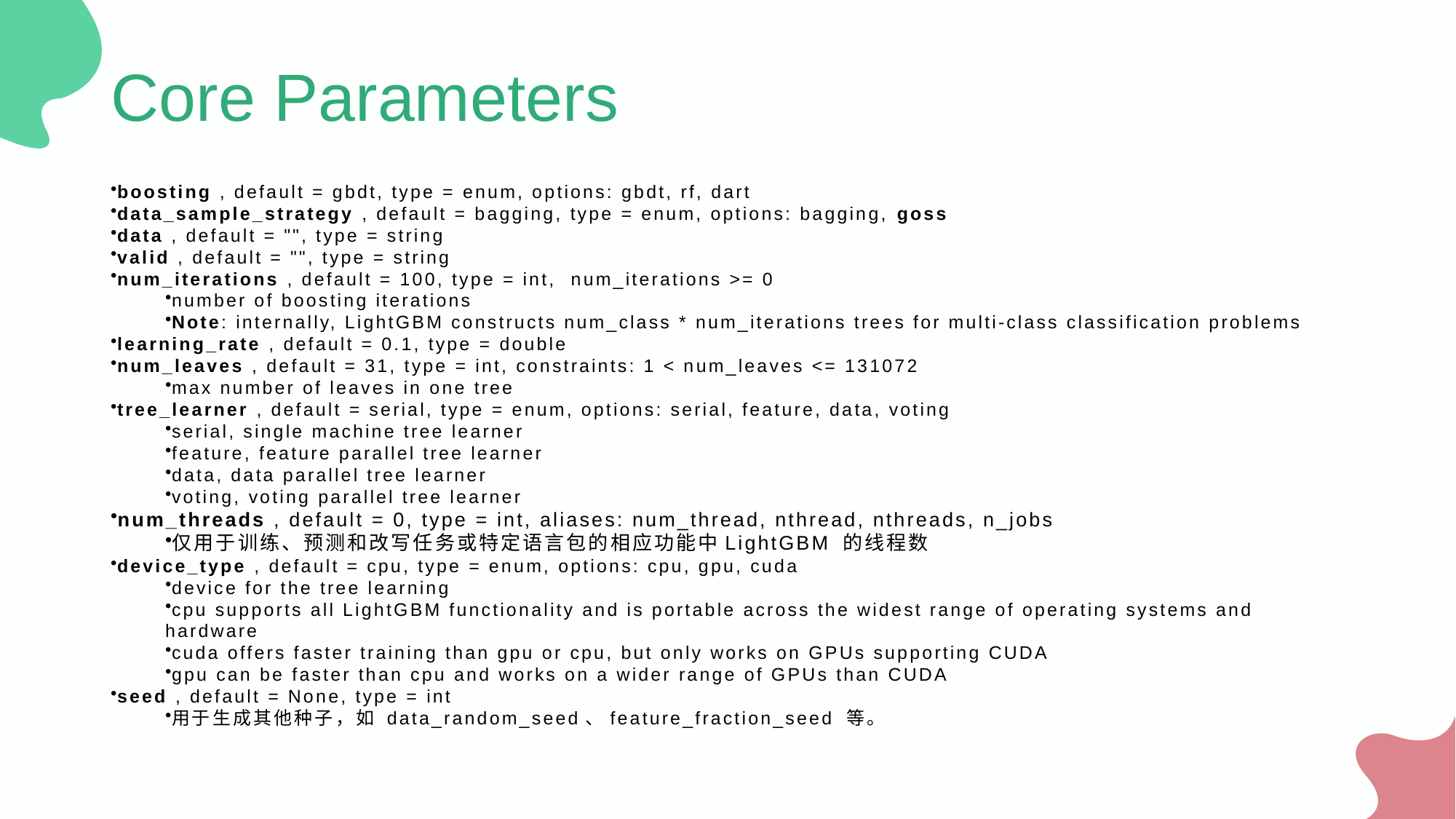

Core Parameters
boosting , default = gbdt, type = enum, options: gbdt, rf, dart
data_sample_strategy , default = bagging, type = enum, options: bagging, goss
data , default = "", type = string
valid , default = "", type = string
num_iterations , default = 100, type = int,  num_iterations >= 0
number of boosting iterations
Note: internally, LightGBM constructs num_class * num_iterations trees for multi-class classification problems
learning_rate , default = 0.1, type = double
num_leaves , default = 31, type = int, constraints: 1 < num_leaves <= 131072
max number of leaves in one tree
tree_learner , default = serial, type = enum, options: serial, feature, data, voting
serial, single machine tree learner
feature, feature parallel tree learner
data, data parallel tree learner
voting, voting parallel tree learner
num_threads , default = 0, type = int, aliases: num_thread, nthread, nthreads, n_jobs
仅用于训练、预测和改写任务或特定语言包的相应功能中LightGBM 的线程数
device_type , default = cpu, type = enum, options: cpu, gpu, cuda
device for the tree learning
cpu supports all LightGBM functionality and is portable across the widest range of operating systems and hardware
cuda offers faster training than gpu or cpu, but only works on GPUs supporting CUDA
gpu can be faster than cpu and works on a wider range of GPUs than CUDA
seed , default = None, type = int
用于生成其他种子，如 data_random_seed、feature_fraction_seed 等。